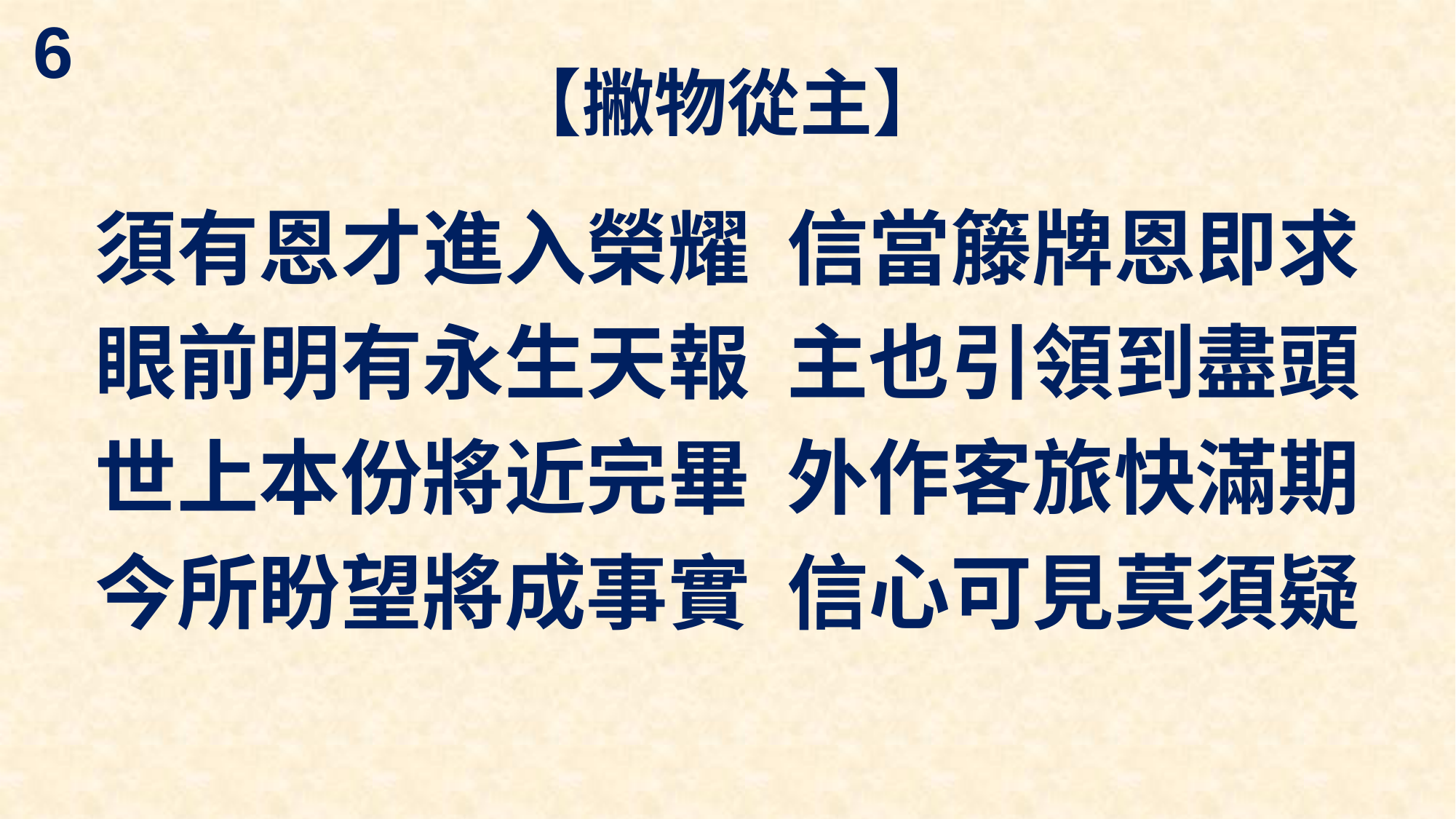

6
# 【撇物從主】
須有恩才進入榮耀  信當籐牌恩即求
眼前明有永生天報  主也引領到盡頭
世上本份將近完畢  外作客旅快滿期
今所盼望將成事實  信心可見莫須疑